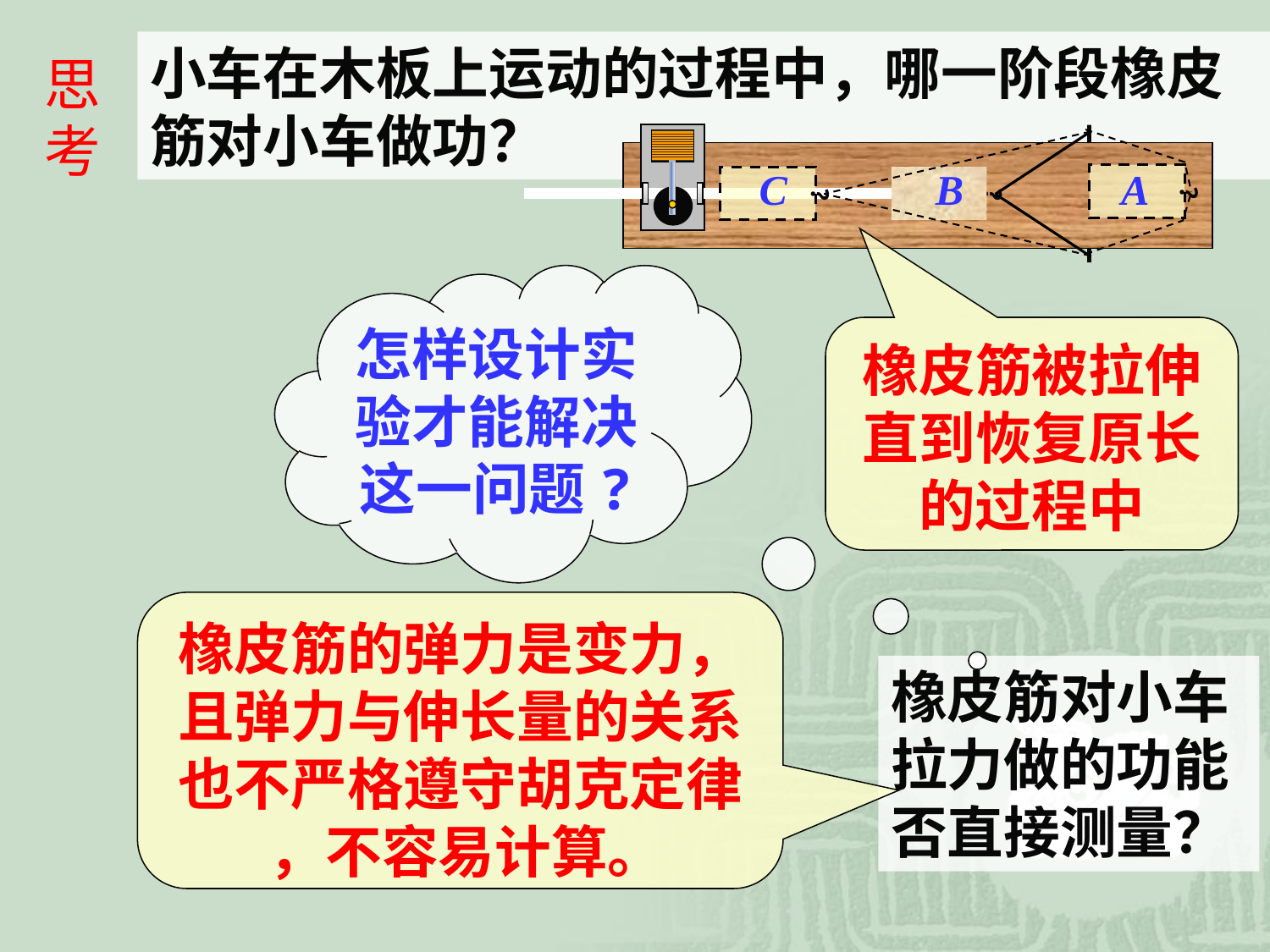

小车在木板上运动的过程中，哪一阶段橡皮筋对小车做功？
思考

?

?

C              B               A

?
怎样设计实验才能解决这一问题?
橡皮筋被拉伸直到恢复原长的过程中
橡皮筋的弹力是变力，且弹力与伸长量的关系也不严格遵守胡克定律 ，不容易计算。
橡皮筋对小车拉力做的功能否直接测量？